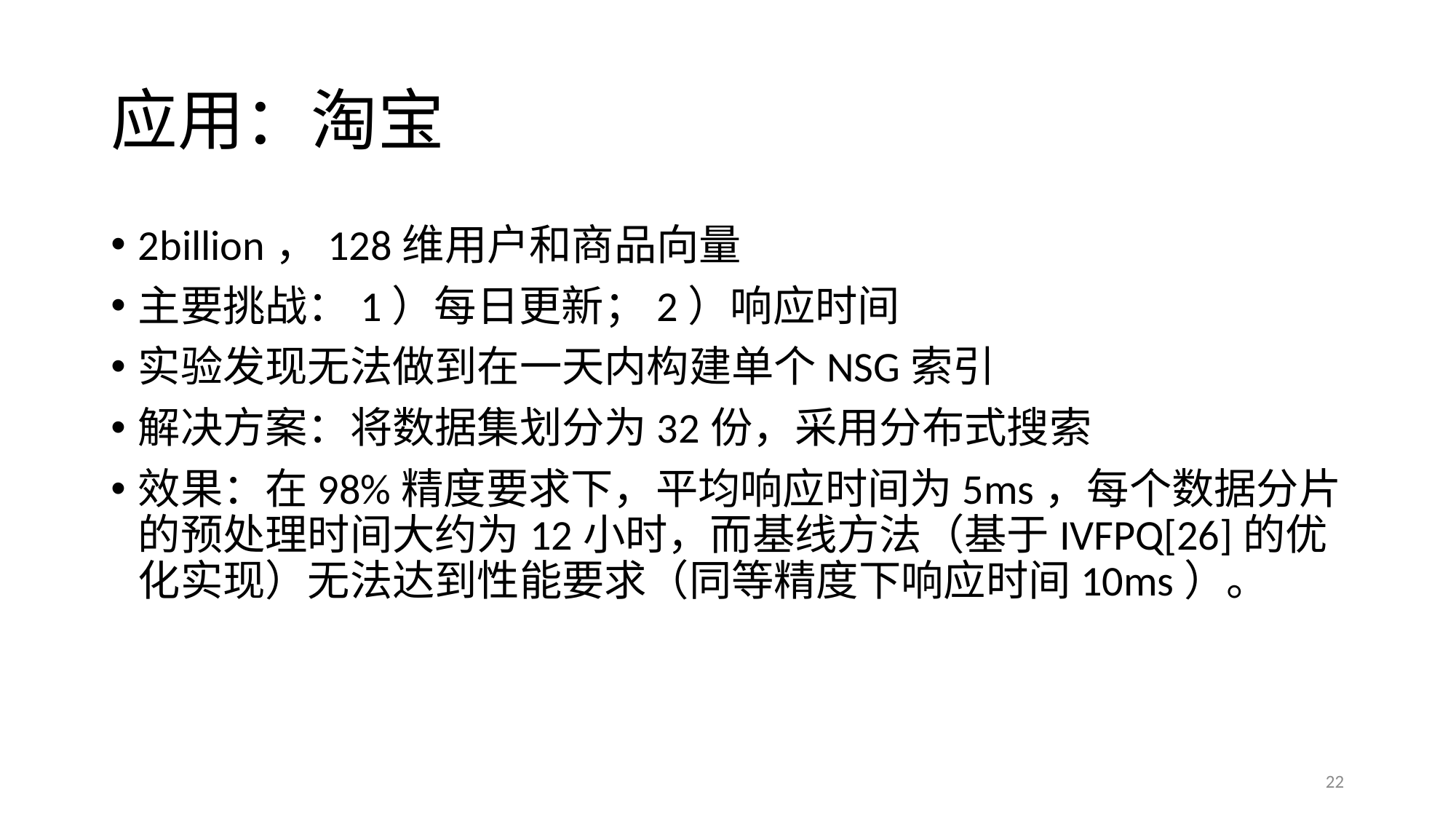

# 应用：淘宝
2billion，128维用户和商品向量
主要挑战：1）每日更新；2）响应时间
实验发现无法做到在一天内构建单个NSG索引
解决方案：将数据集划分为32份，采用分布式搜索
效果：在98%精度要求下，平均响应时间为5ms，每个数据分片的预处理时间大约为12小时，而基线方法（基于IVFPQ[26]的优化实现）无法达到性能要求（同等精度下响应时间10ms）。
22